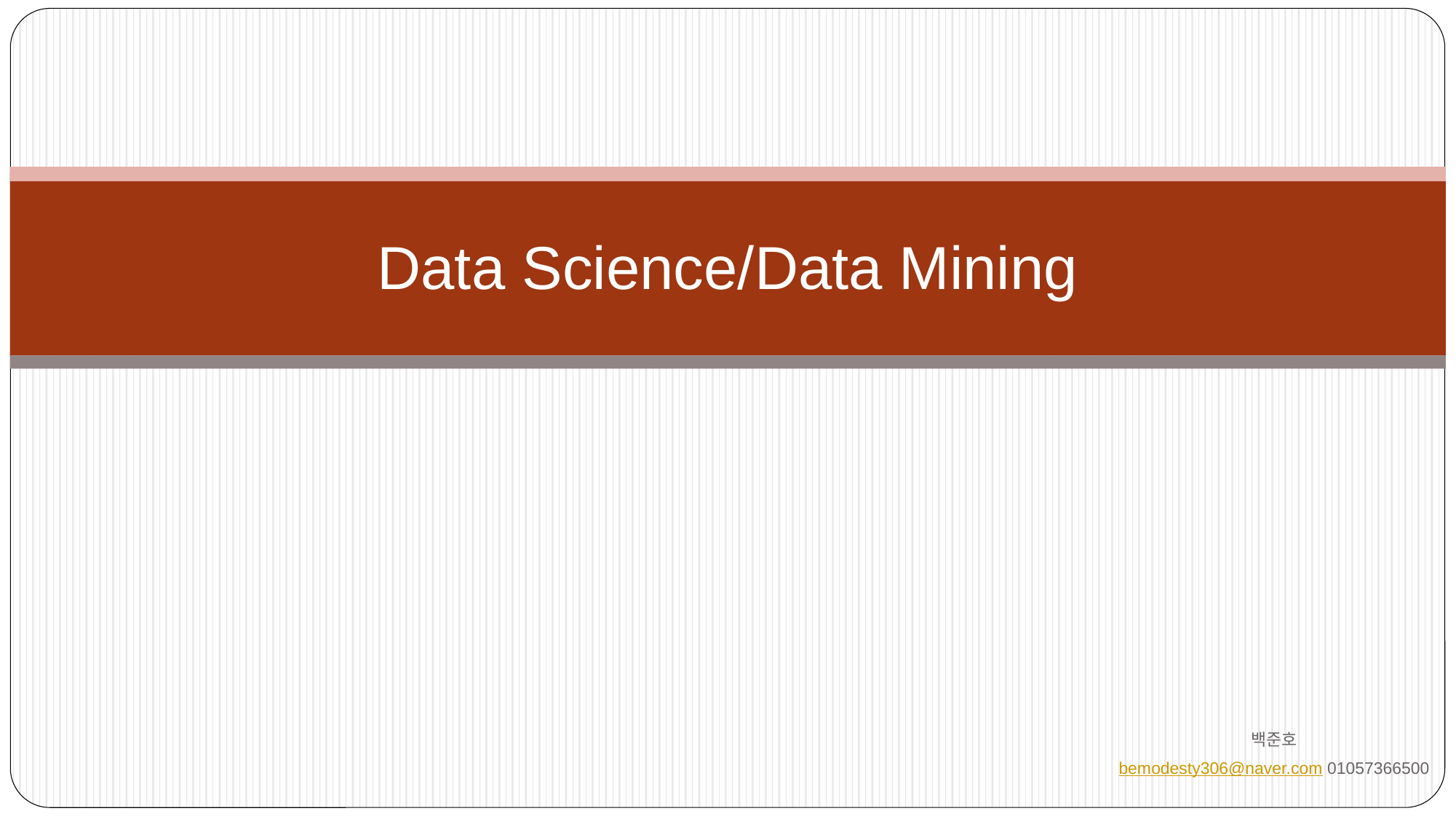

# Data Science/Data Mining
백준호
bemodesty306@naver.com 01057366500